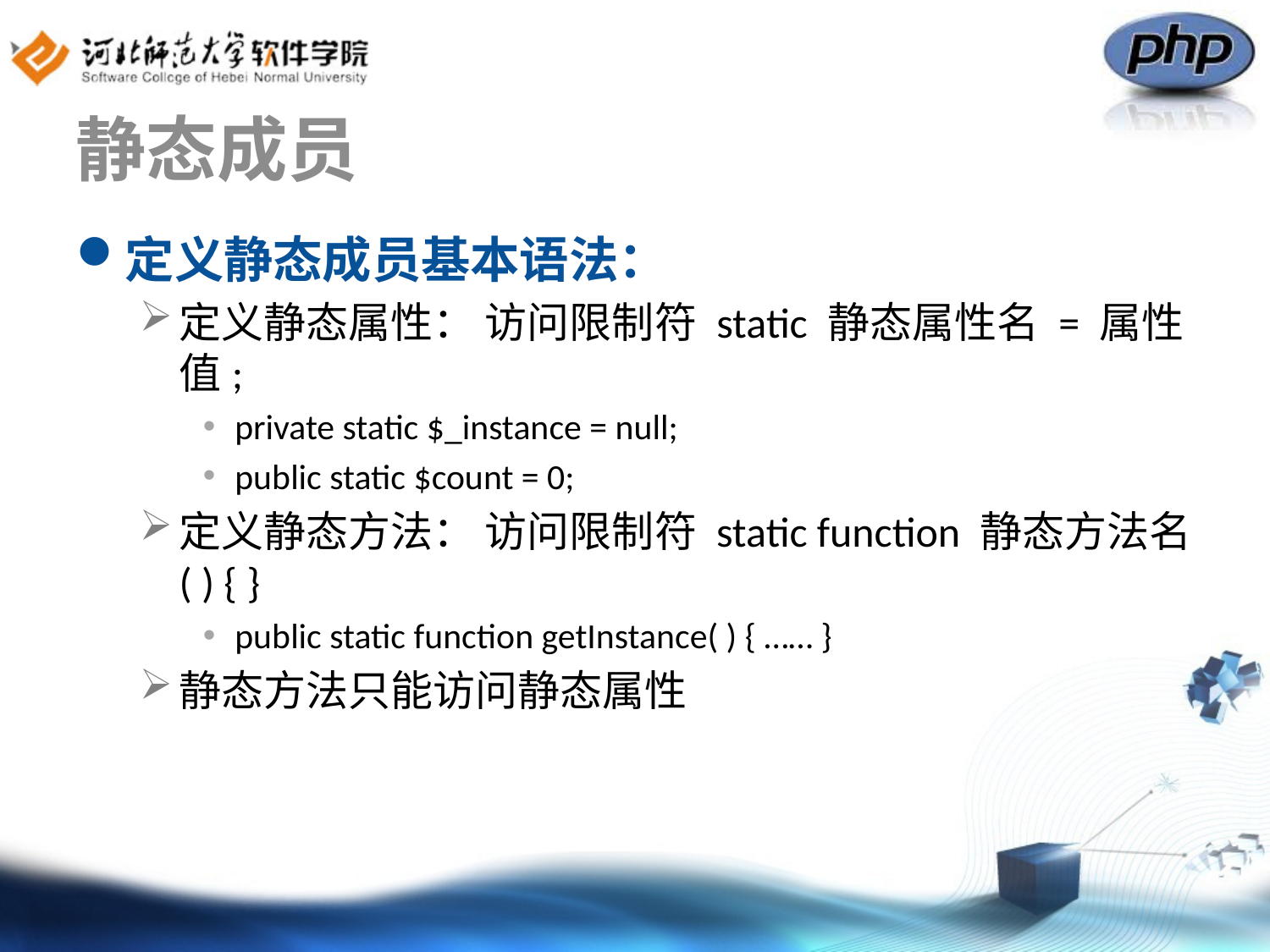

# 静态成员
定义静态成员基本语法：
定义静态属性： 访问限制符 static 静态属性名 = 属性值;
private static $_instance = null;
public static $count = 0;
定义静态方法： 访问限制符 static function 静态方法名( ) { }
public static function getInstance( ) { …… }
静态方法只能访问静态属性